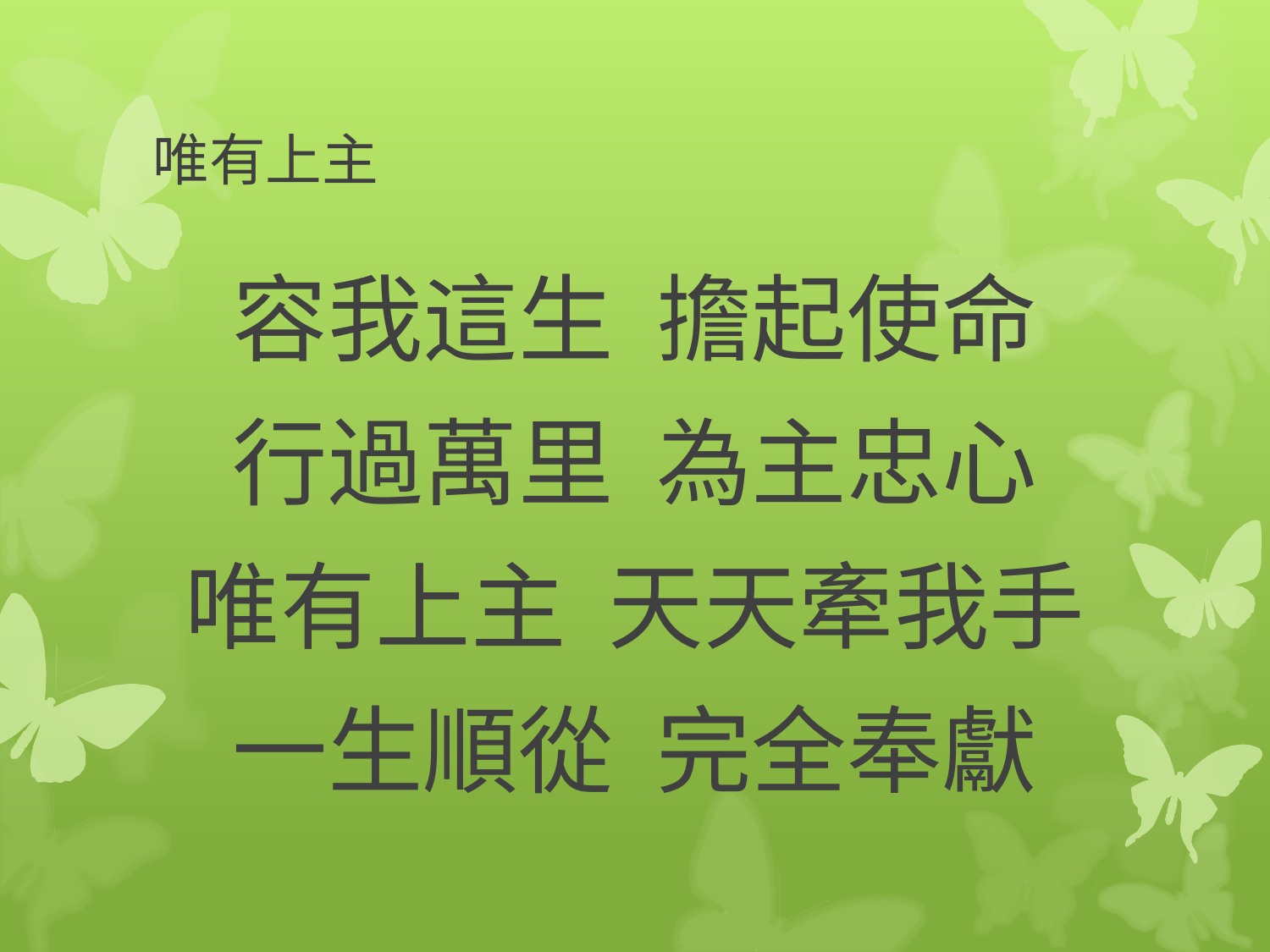

# 唯有上主
容我這生  擔起使命
行過萬里  為主忠心
唯有上主  天天牽我手
一生順從  完全奉獻